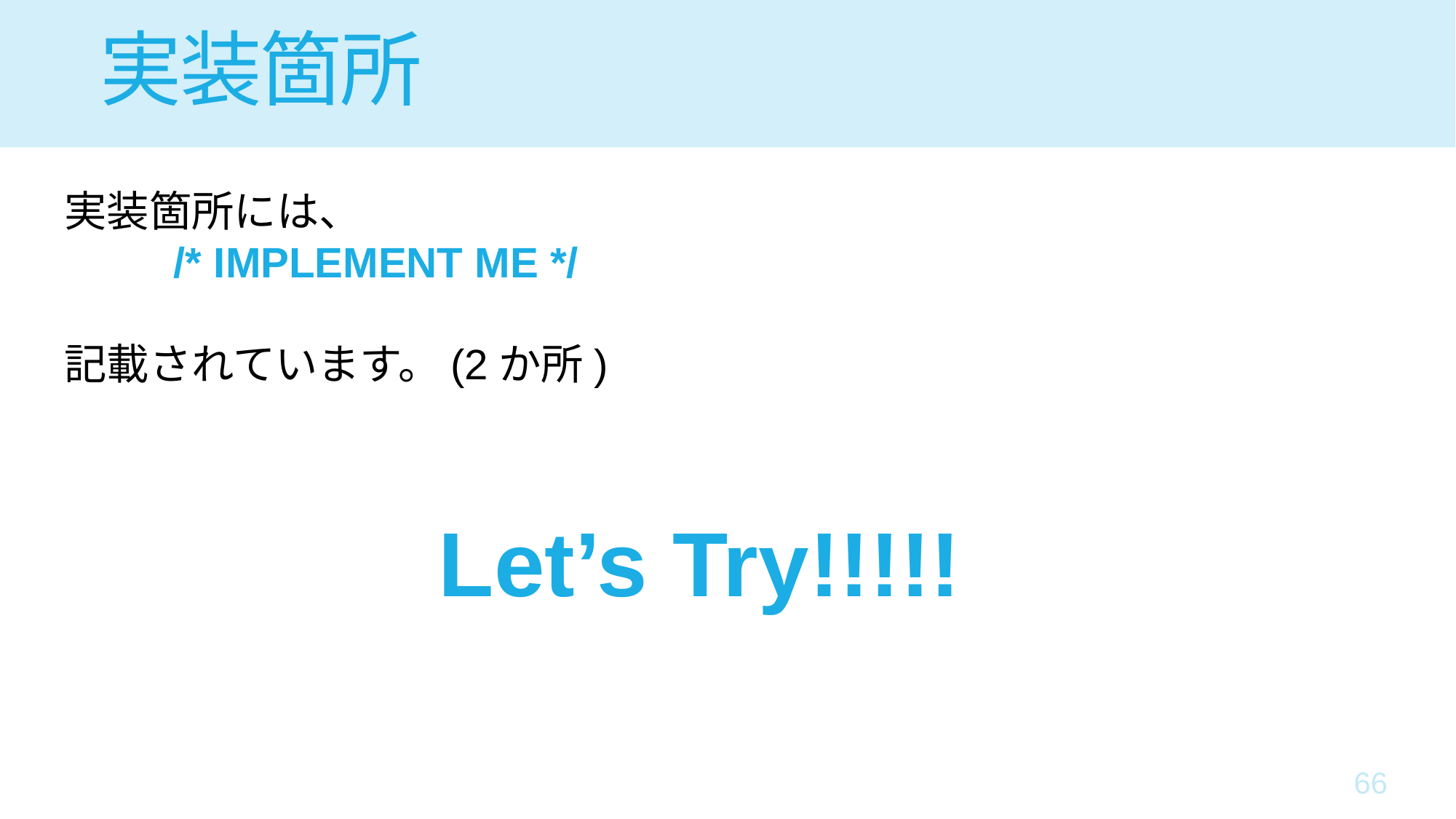

# 実装箇所
実装箇所には、
	/* IMPLEMENT ME */

記載されています。(2か所)

Let’s Try!!!!!